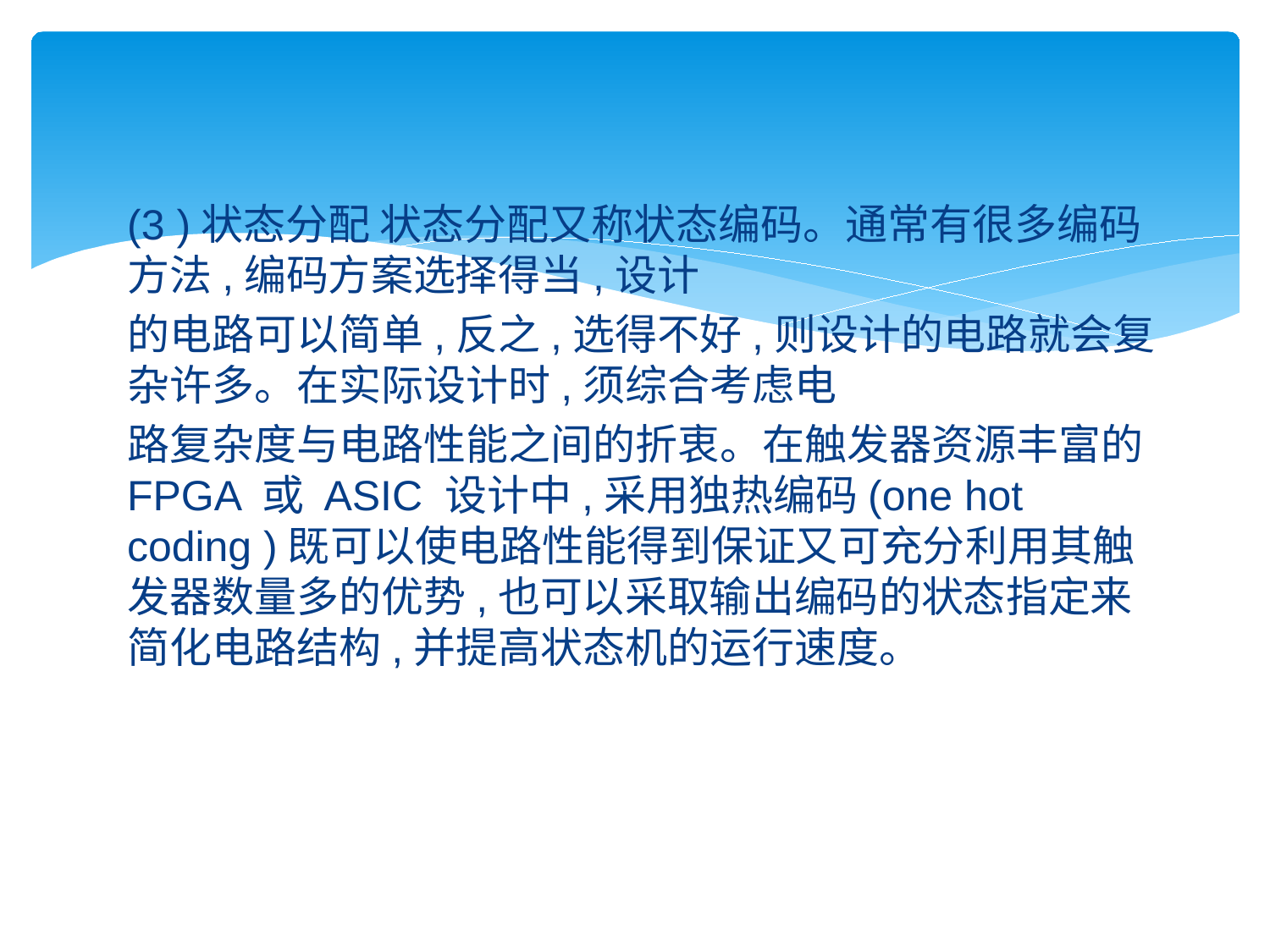

#
(3 )状态分配 状态分配又称状态编码。通常有很多编码方法,编码方案选择得当,设计
的电路可以简单,反之,选得不好,则设计的电路就会复杂许多。在实际设计时,须综合考虑电
路复杂度与电路性能之间的折衷。在触发器资源丰富的 FPGA 或 ASIC 设计中,采用独热编码(one hot coding )既可以使电路性能得到保证又可充分利用其触发器数量多的优势,也可以采取输出编码的状态指定来简化电路结构,并提高状态机的运行速度。